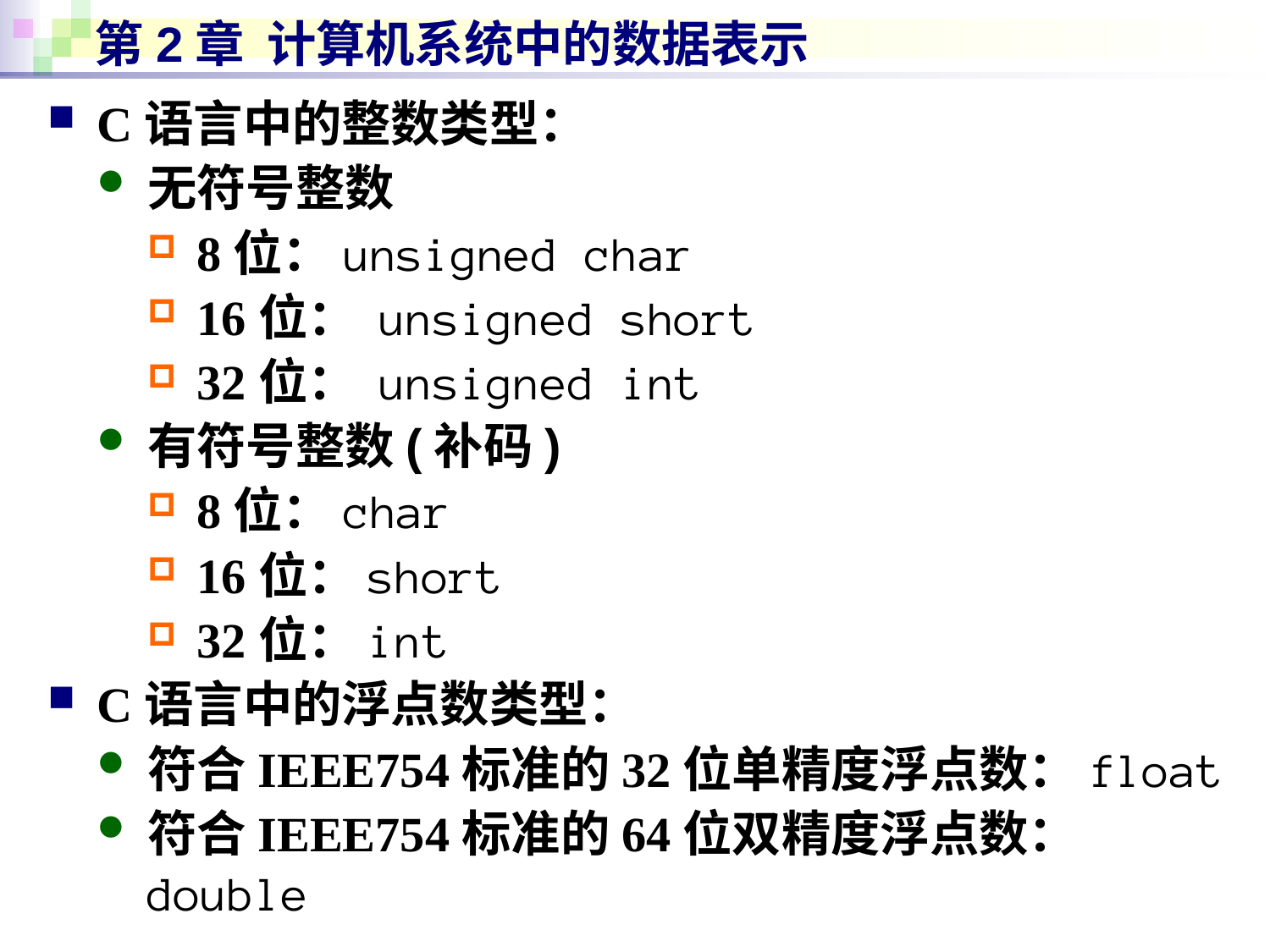

# 第2章  计算机系统中的数据表示
C语言中的整数类型：
无符号整数
8位：unsigned char
16位： unsigned short
32位： unsigned int
有符号整数(补码)
8位：char
16位：short
32位：int
C语言中的浮点数类型：
符合IEEE754标准的32位单精度浮点数：float
符合IEEE754标准的64位双精度浮点数：double
11